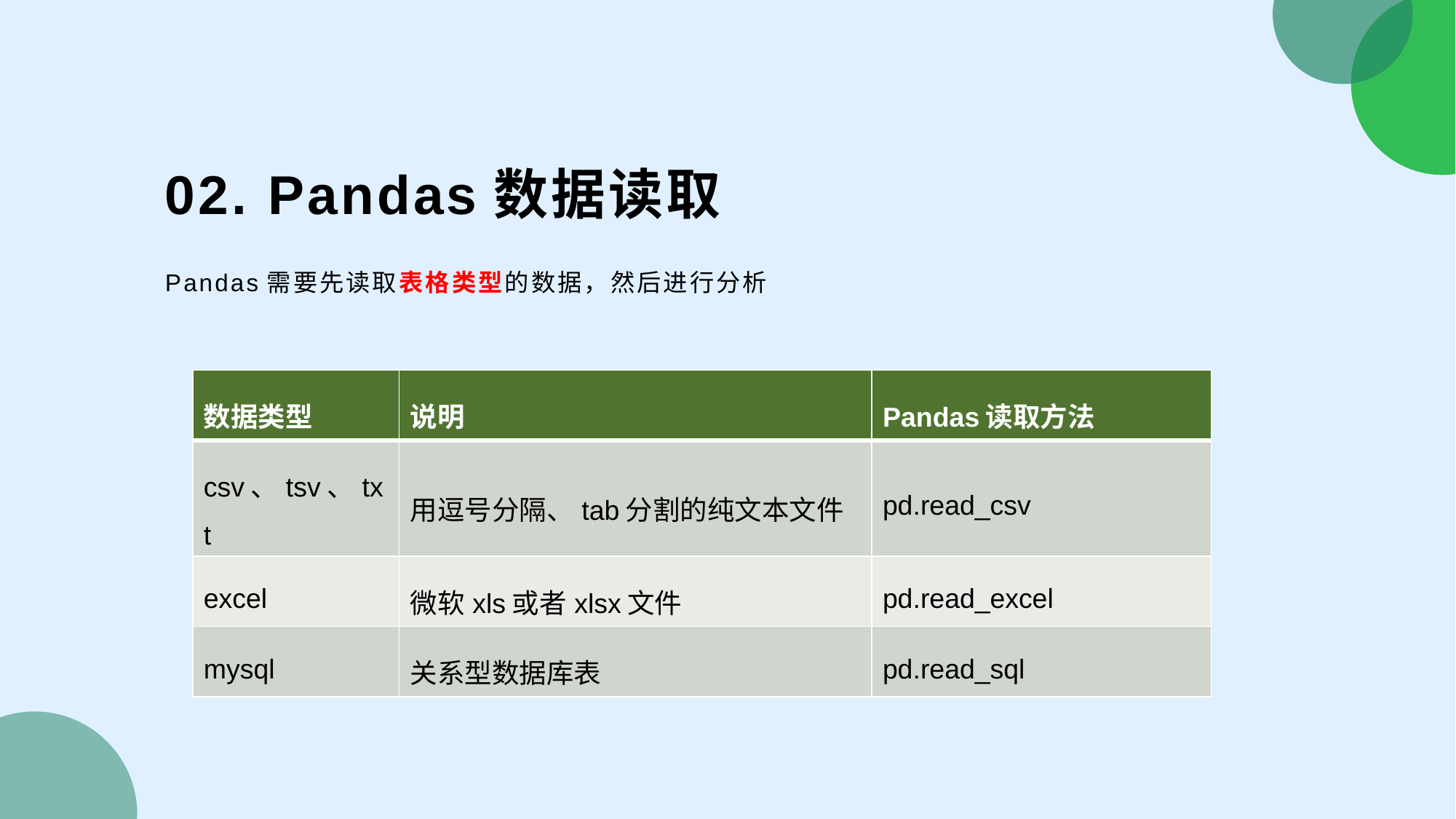

# 02. Pandas数据读取
Pandas需要先读取表格类型的数据，然后进行分析

| 数据类型 | 说明 | Pandas读取方法 |
| --- | --- | --- |
| csv、tsv、txt | 用逗号分隔、tab分割的纯文本文件 | pd.read\_csv |
| excel | 微软xls或者xlsx文件 | pd.read\_excel |
| mysql | 关系型数据库表 | pd.read\_sql |